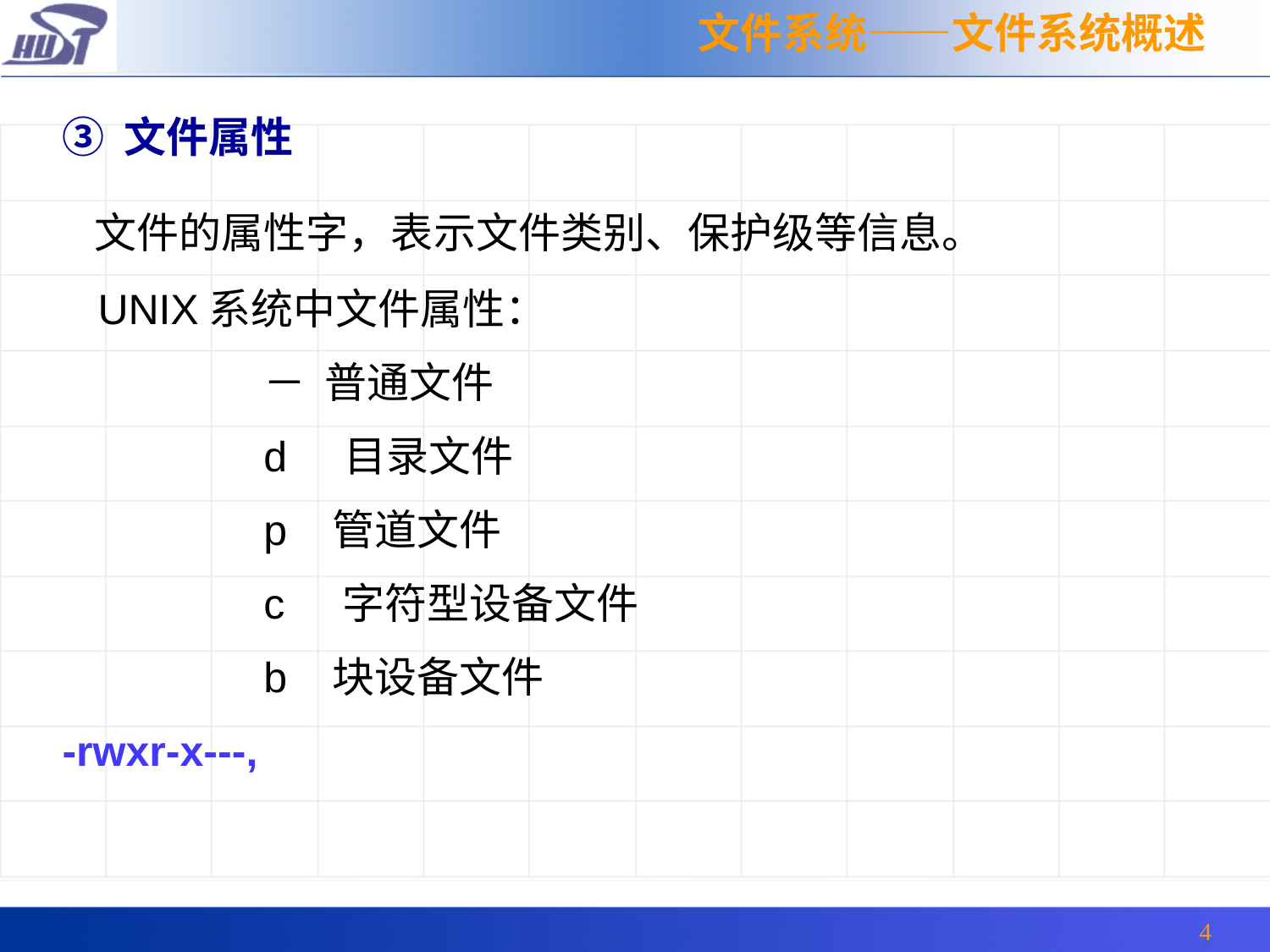

文件系统——文件系统概述
③ 文件属性
  文件的属性字，表示文件类别、保护级等信息。
   UNIX系统中文件属性：
		－  普通文件
		d    目录文件
		p   管道文件
		c    字符型设备文件
		b   块设备文件
-rwxr-x---,
4